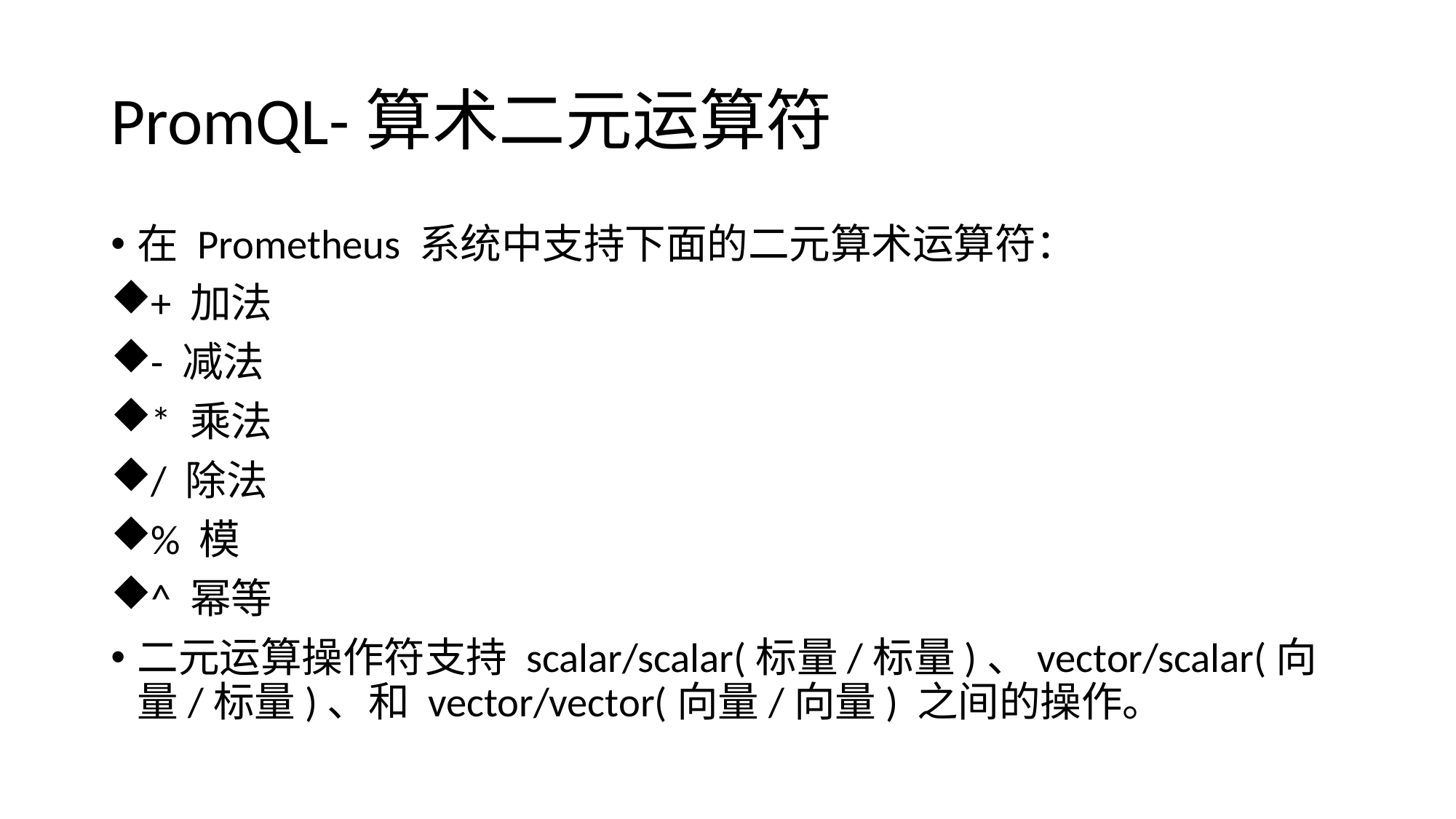

# PromQL-算术二元运算符
在 Prometheus 系统中支持下面的二元算术运算符：
+ 加法
- 减法
* 乘法
/ 除法
% 模
^ 幂等
二元运算操作符支持 scalar/scalar(标量/标量)、vector/scalar(向量/标量)、和 vector/vector(向量/向量) 之间的操作。